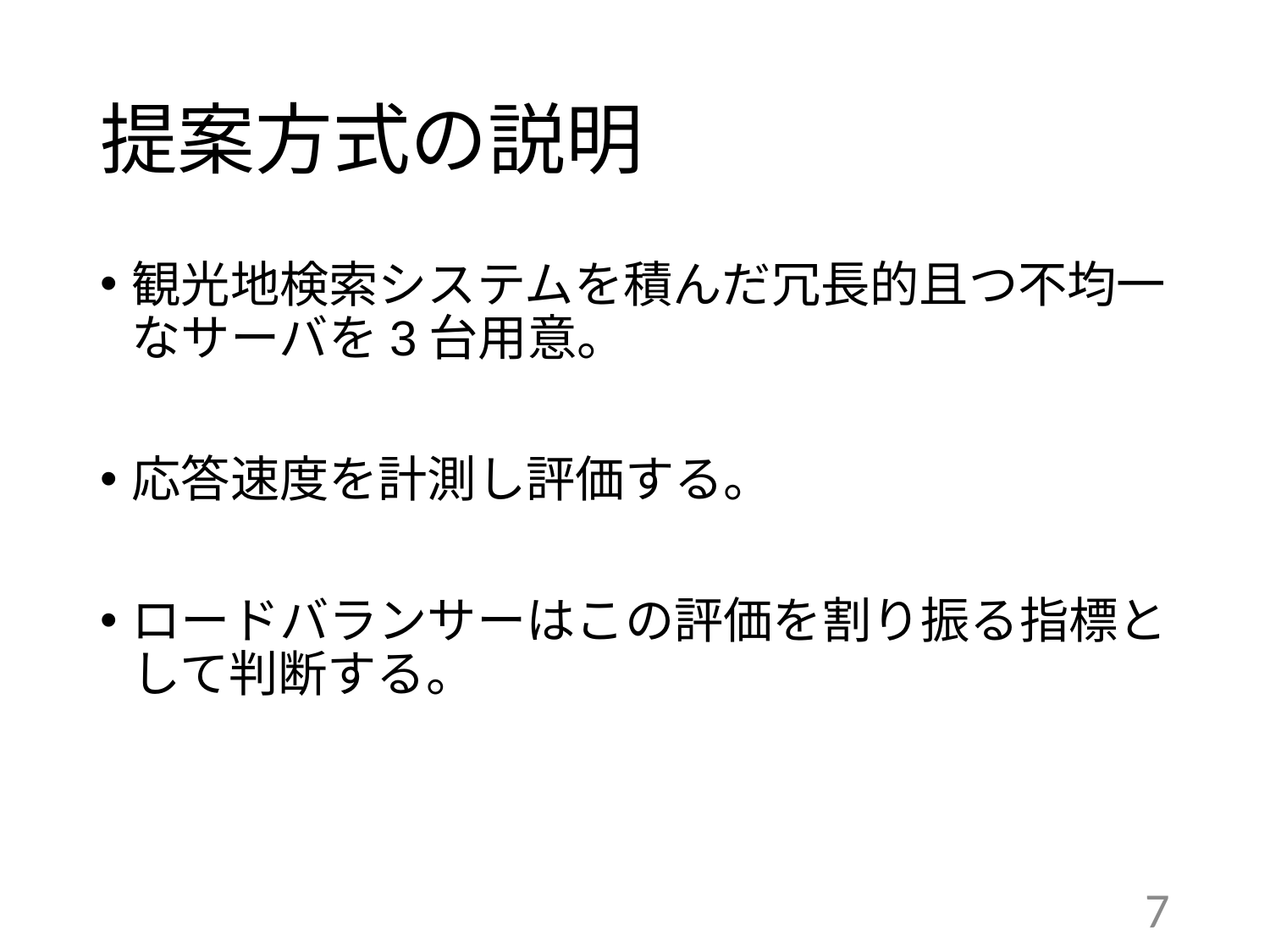

# 提案方式の説明
観光地検索システムを積んだ冗長的且つ不均一なサーバを3台用意。

応答速度を計測し評価する。

ロードバランサーはこの評価を割り振る指標として判断する。

7